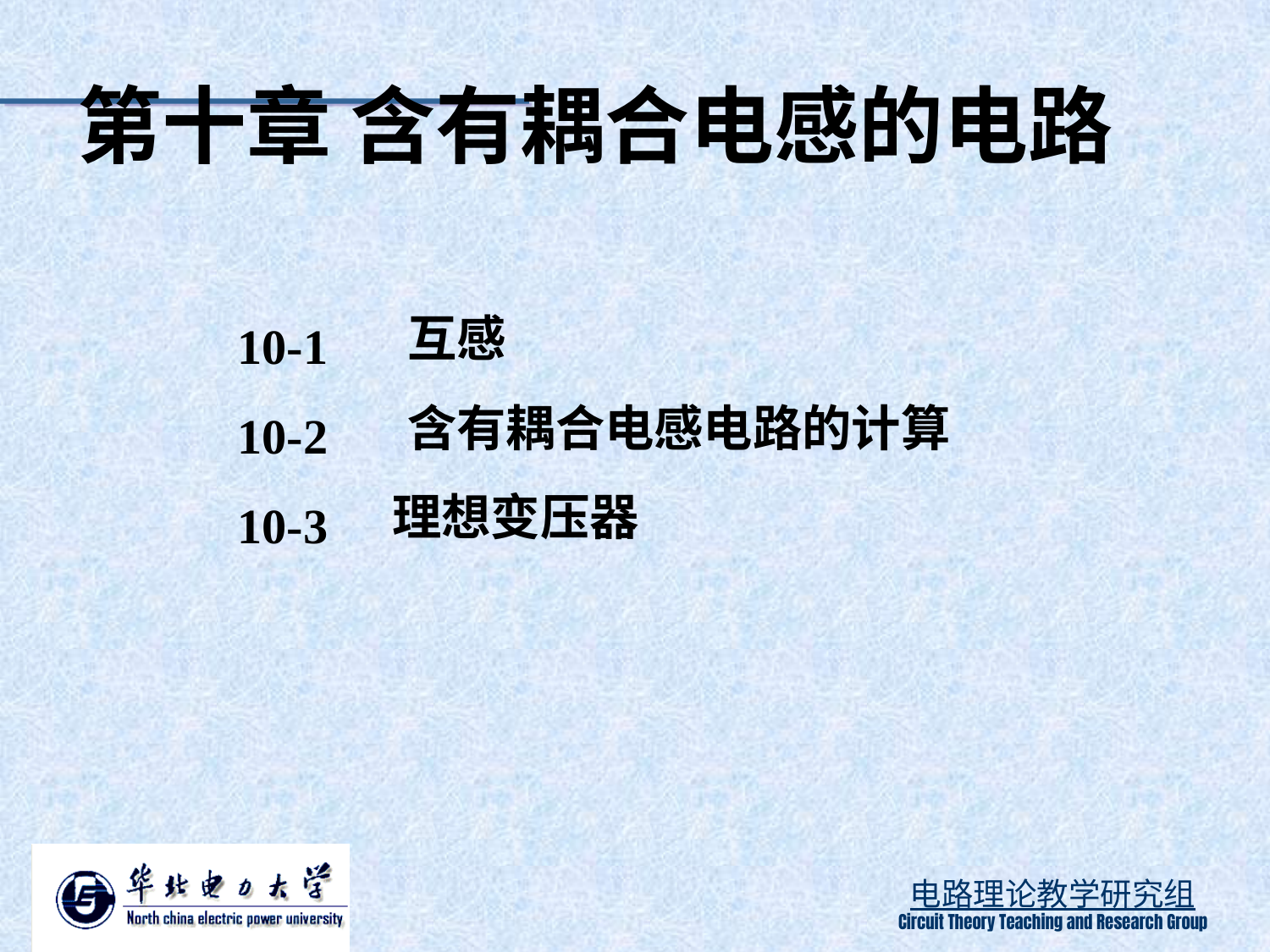

第十章 含有耦合电感的电路
互感
10-1
含有耦合电感电路的计算
10-2
理想变压器
10-3